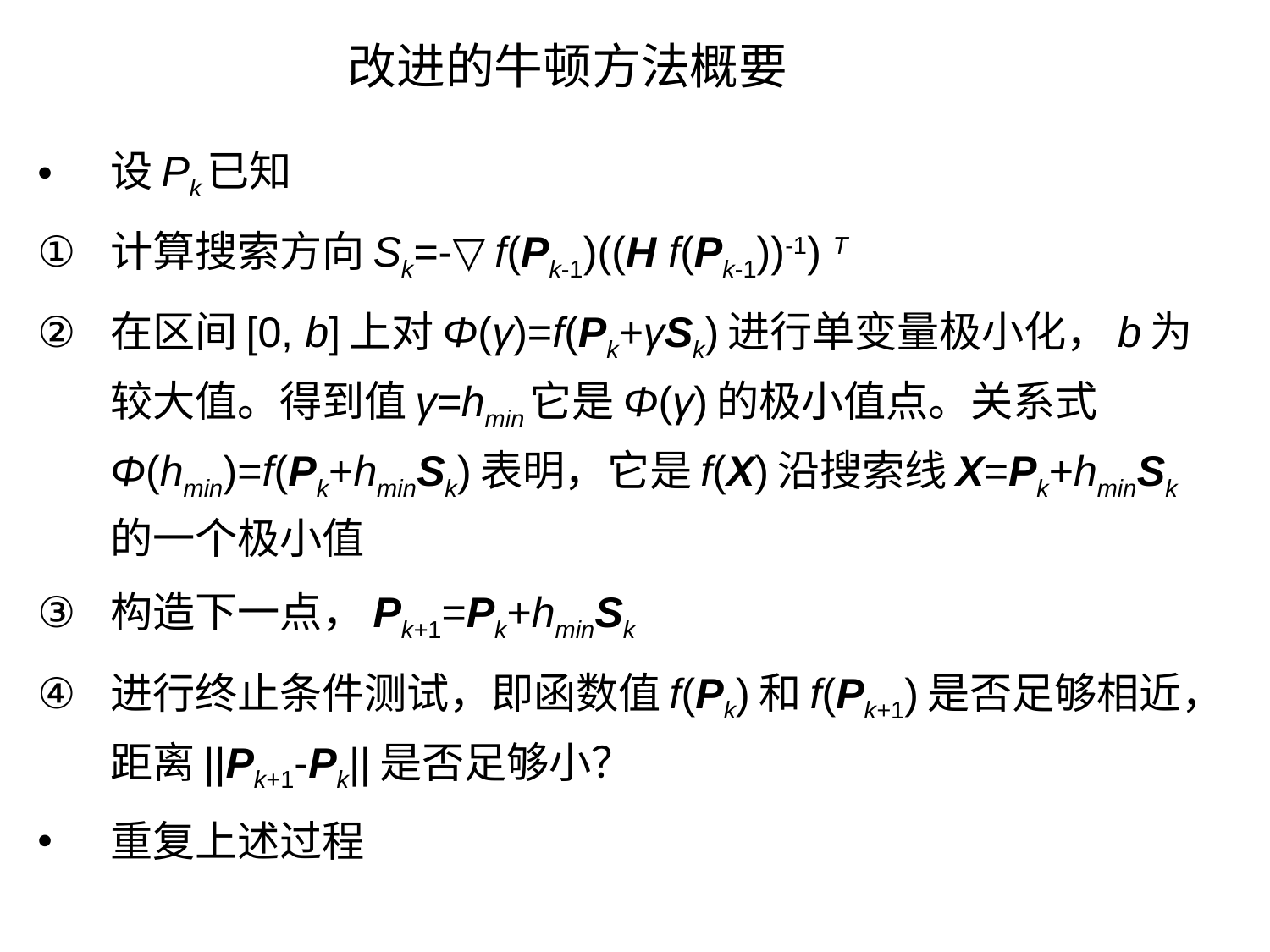

# 改进的牛顿方法概要
设Pk已知
计算搜索方向Sk=-▽f(Pk-1)((H f(Pk-1))-1) T
在区间[0, b]上对Φ(γ)=f(Pk+γSk)进行单变量极小化，b为较大值。得到值γ=hmin它是Φ(γ)的极小值点。关系式Φ(hmin)=f(Pk+hminSk)表明，它是f(X)沿搜索线X=Pk+hminSk的一个极小值
构造下一点，Pk+1=Pk+hminSk
进行终止条件测试，即函数值f(Pk)和f(Pk+1)是否足够相近，距离||Pk+1-Pk||是否足够小？
重复上述过程